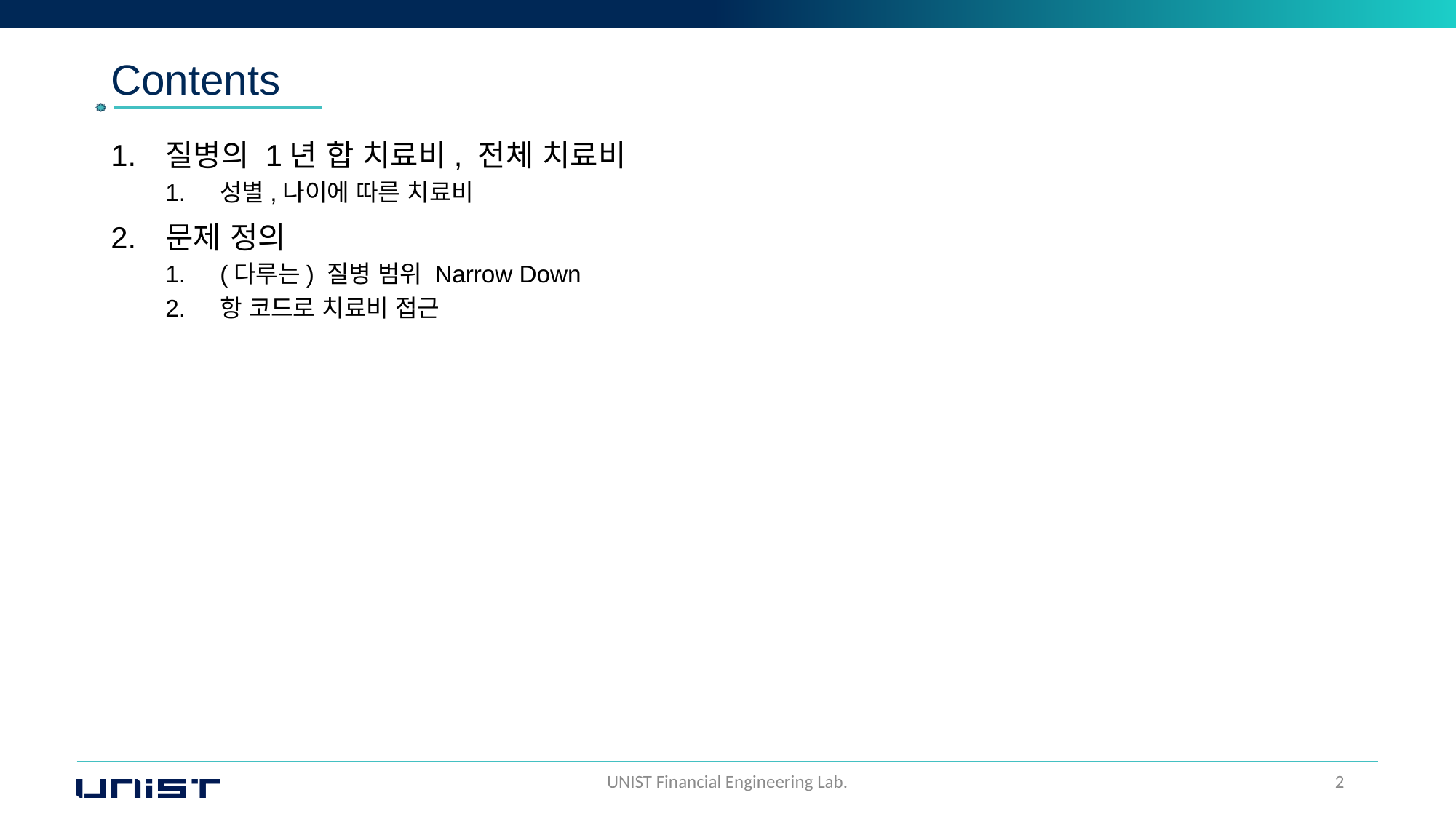

# Contents
질병의 1년 합 치료비, 전체 치료비
성별,나이에 따른 치료비
문제 정의
(다루는) 질병 범위 Narrow Down
항 코드로 치료비 접근

UNIST Financial Engineering Lab.
2